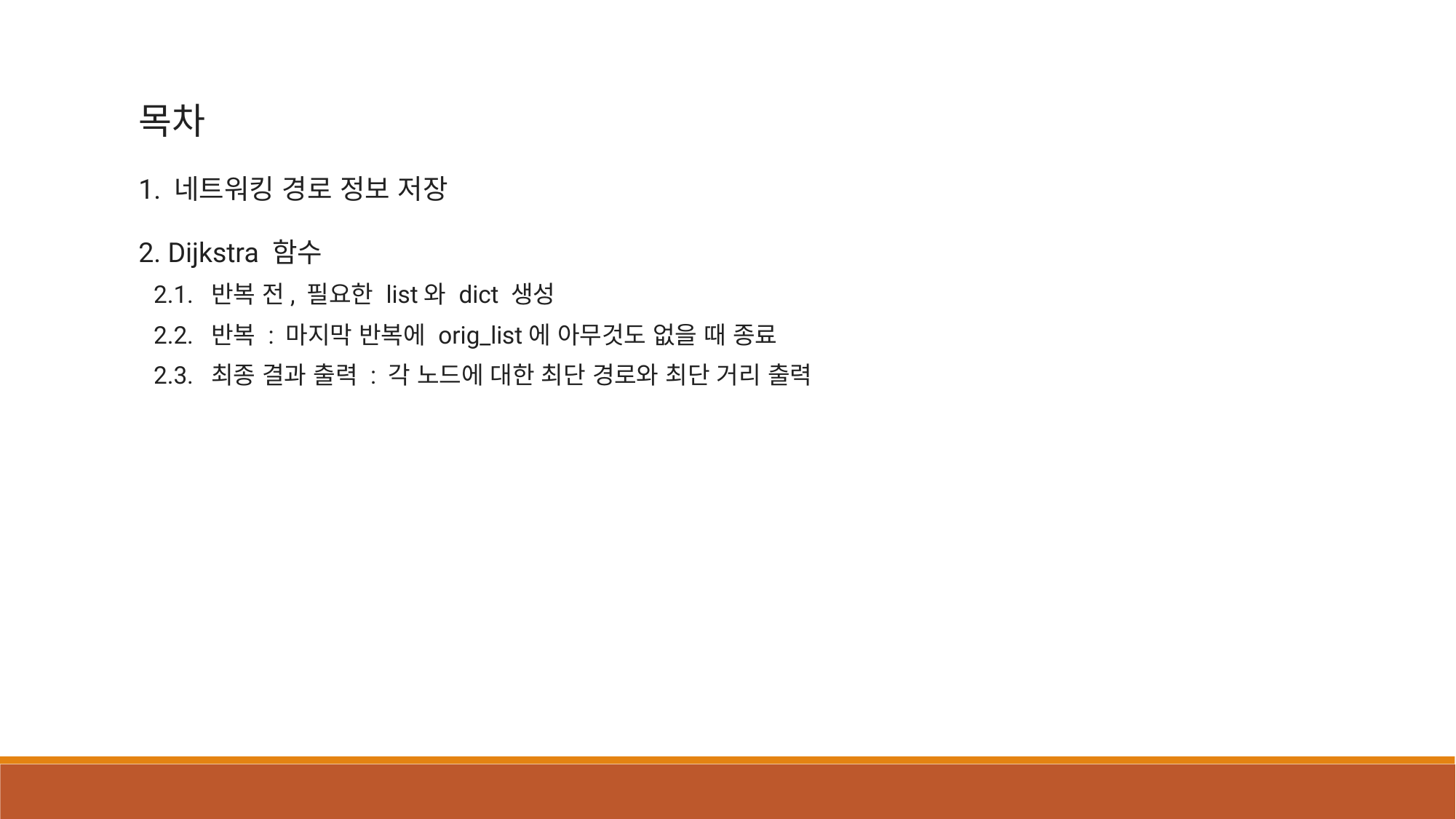

목차
1. 네트워킹 경로 정보 저장
2. Dijkstra 함수
2.1.  반복 전, 필요한 list와 dict 생성
2.2.  반복 : 마지막 반복에 orig_list에 아무것도 없을 때 종료
2.3.  최종 결과 출력 : 각 노드에 대한 최단 경로와 최단 거리 출력